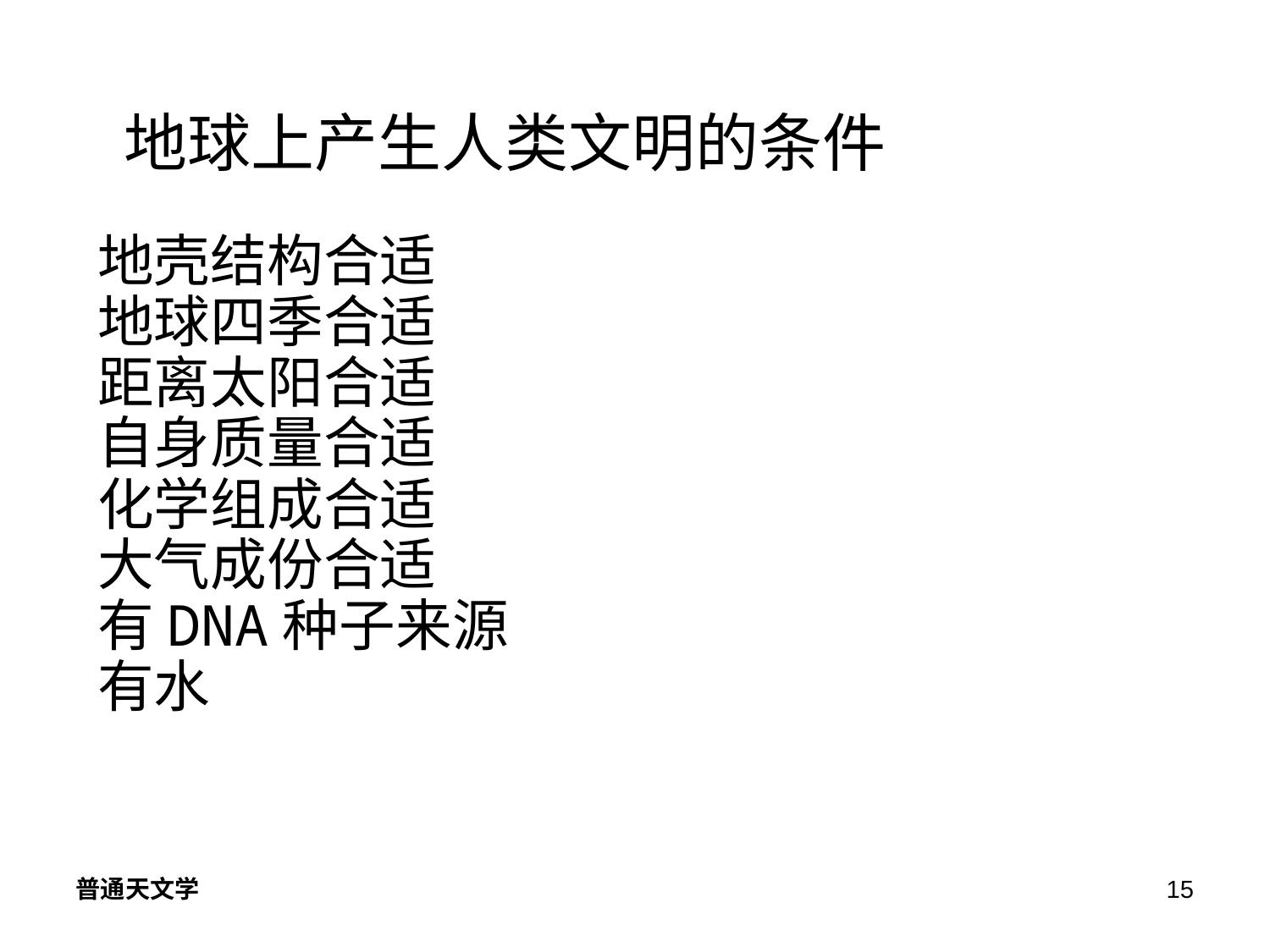

地球上产生人类文明的条件
地壳结构合适
地球四季合适
距离太阳合适
自身质量合适
化学组成合适
大气成份合适
有DNA种子来源
有水
普通天文学
15